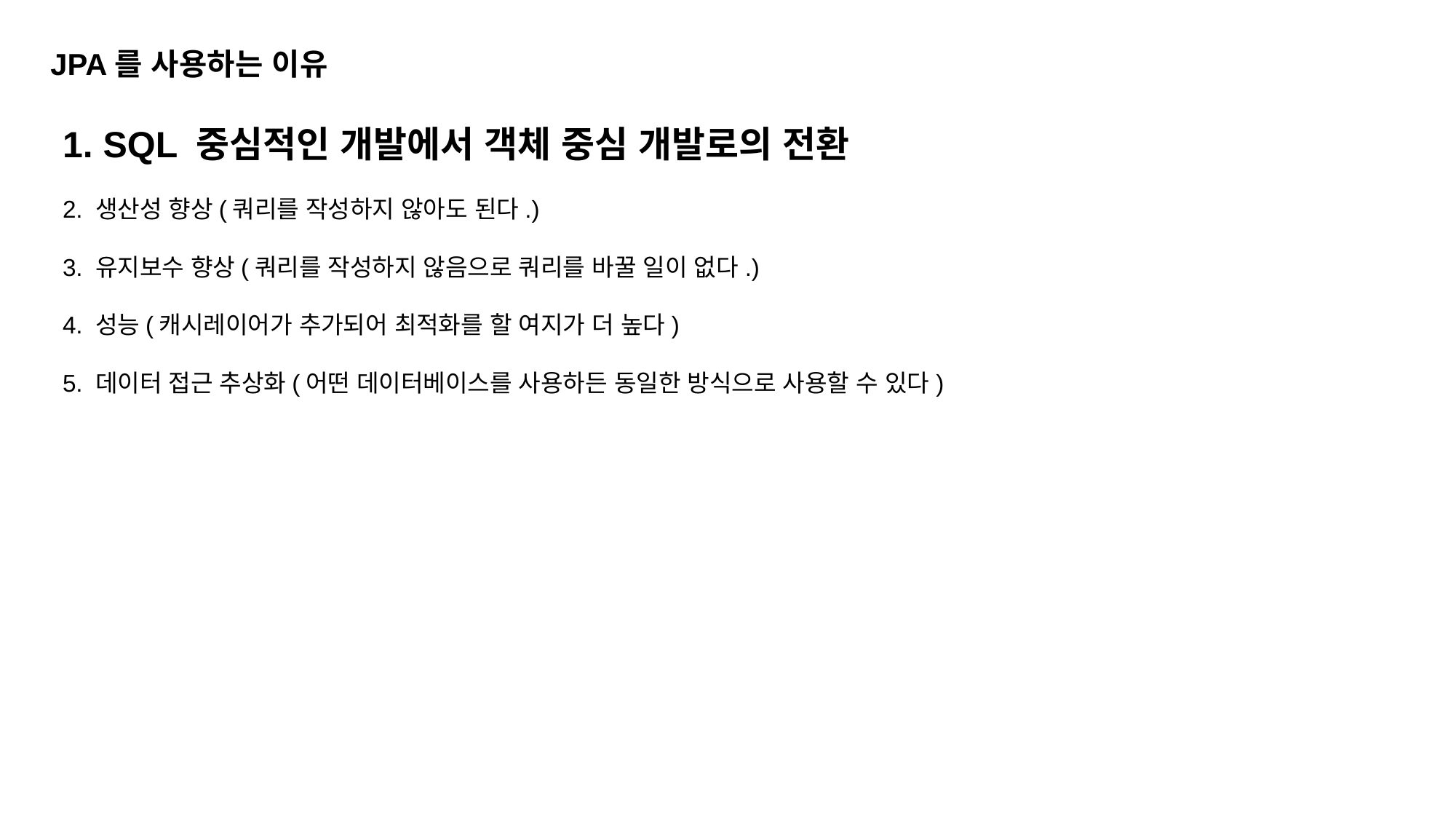

JPA를 사용하는 이유
1. SQL 중심적인 개발에서 객체 중심 개발로의 전환

2. 생산성 향상(쿼리를 작성하지 않아도 된다.)

3. 유지보수 향상(쿼리를 작성하지 않음으로 쿼리를 바꿀 일이 없다.)

4. 성능(캐시레이어가 추가되어 최적화를 할 여지가 더 높다)

5. 데이터 접근 추상화(어떤 데이터베이스를 사용하든 동일한 방식으로 사용할 수 있다)